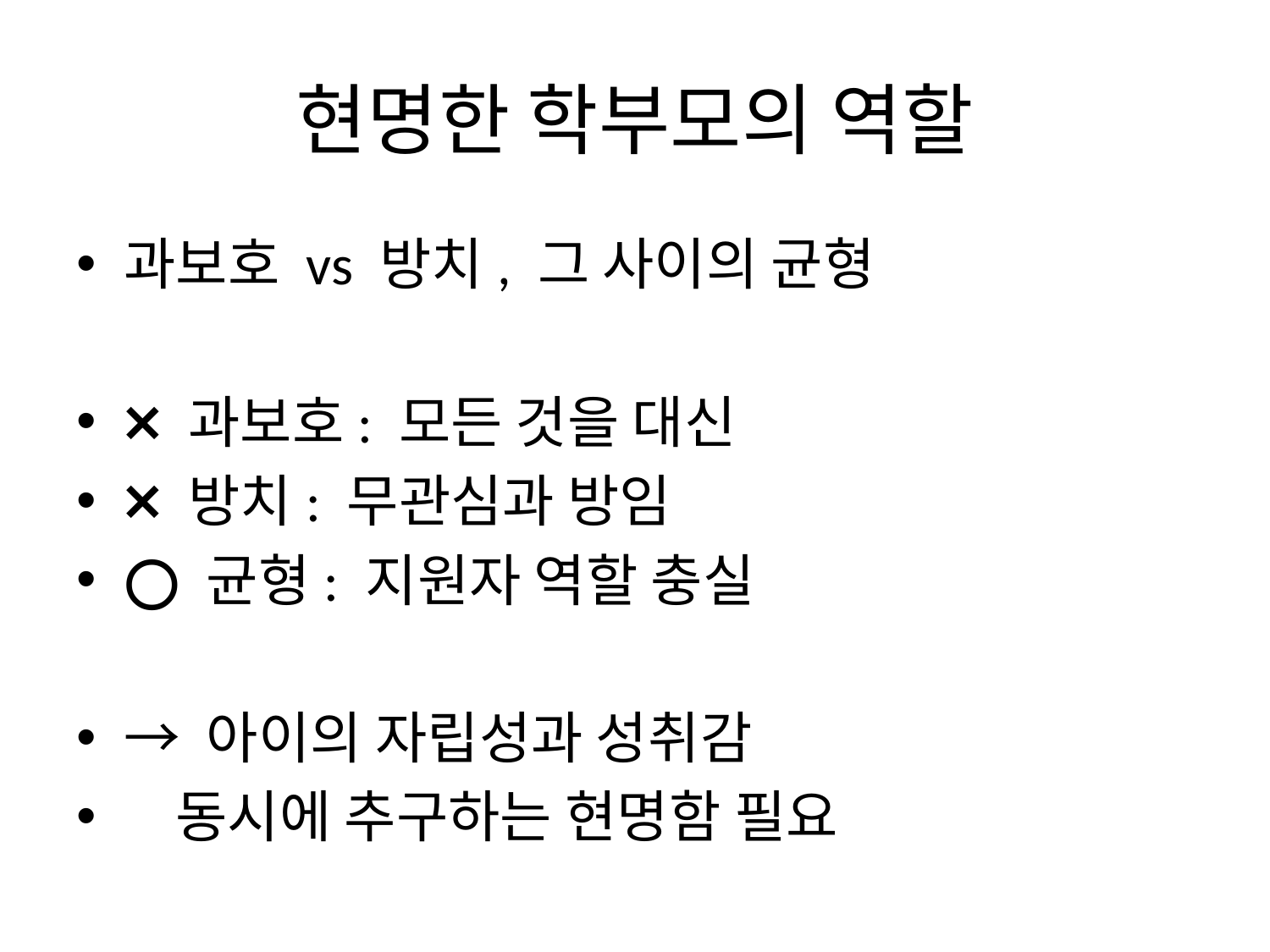

# 현명한 학부모의 역할
과보호 vs 방치, 그 사이의 균형

❌ 과보호: 모든 것을 대신
❌ 방치: 무관심과 방임
⭕ 균형: 지원자 역할 충실

→ 아이의 자립성과 성취감
   동시에 추구하는 현명함 필요